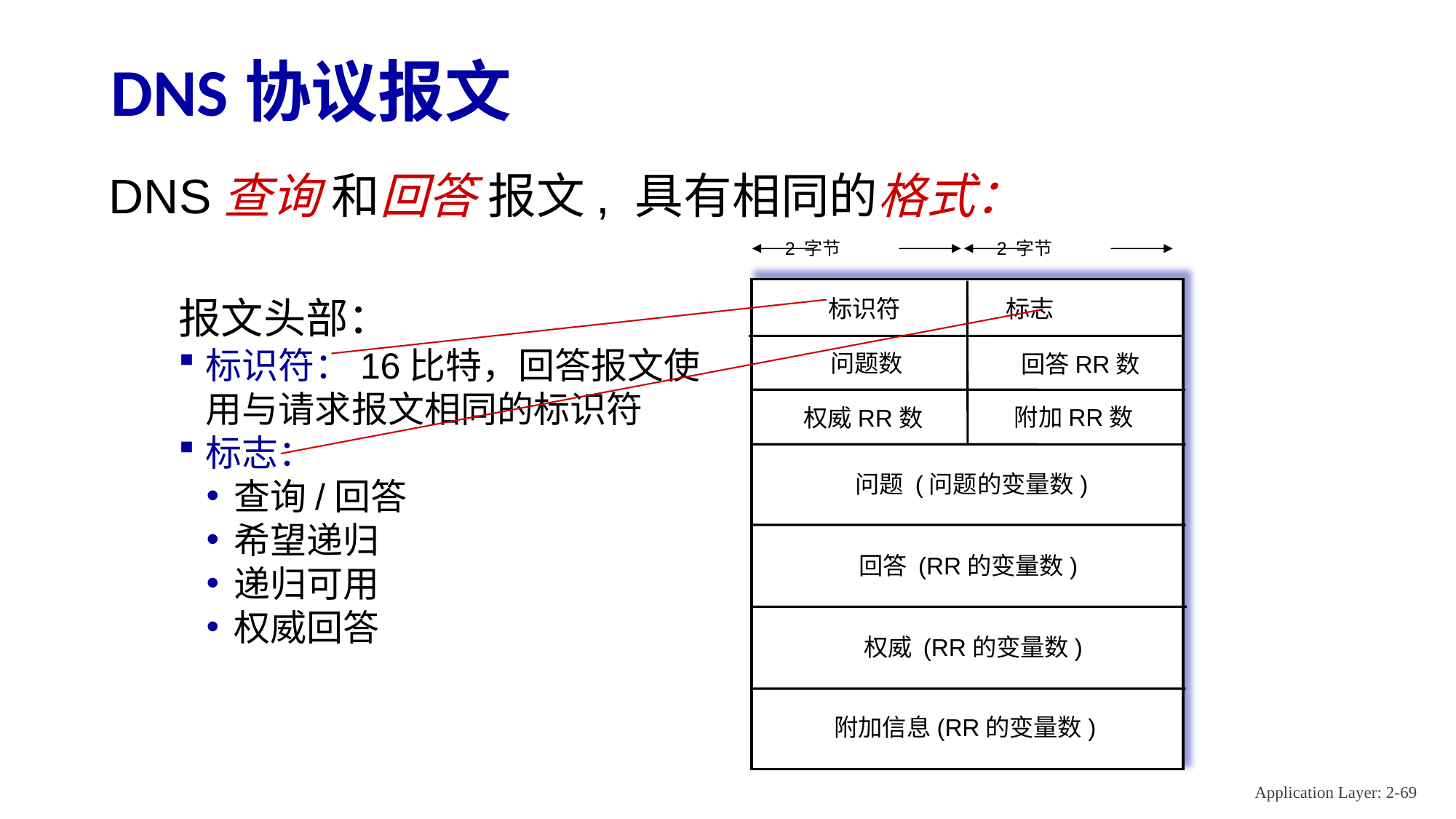

# DNS协议报文
DNS查询 和回答 报文, 具有相同的格式：
2 字节

2 字节

标识符
标志

问题数
回答RR数

附加RR数
权威RR数

问题 (问题的变量数)

回答 (RR的变量数)

权威 (RR的变量数)

附加信息(RR的变量数)
报文头部：
标识符：16比特，回答报文使用与请求报文相同的标识符
标志：
查询/回答
希望递归
递归可用
权威回答

Application Layer: 2-69